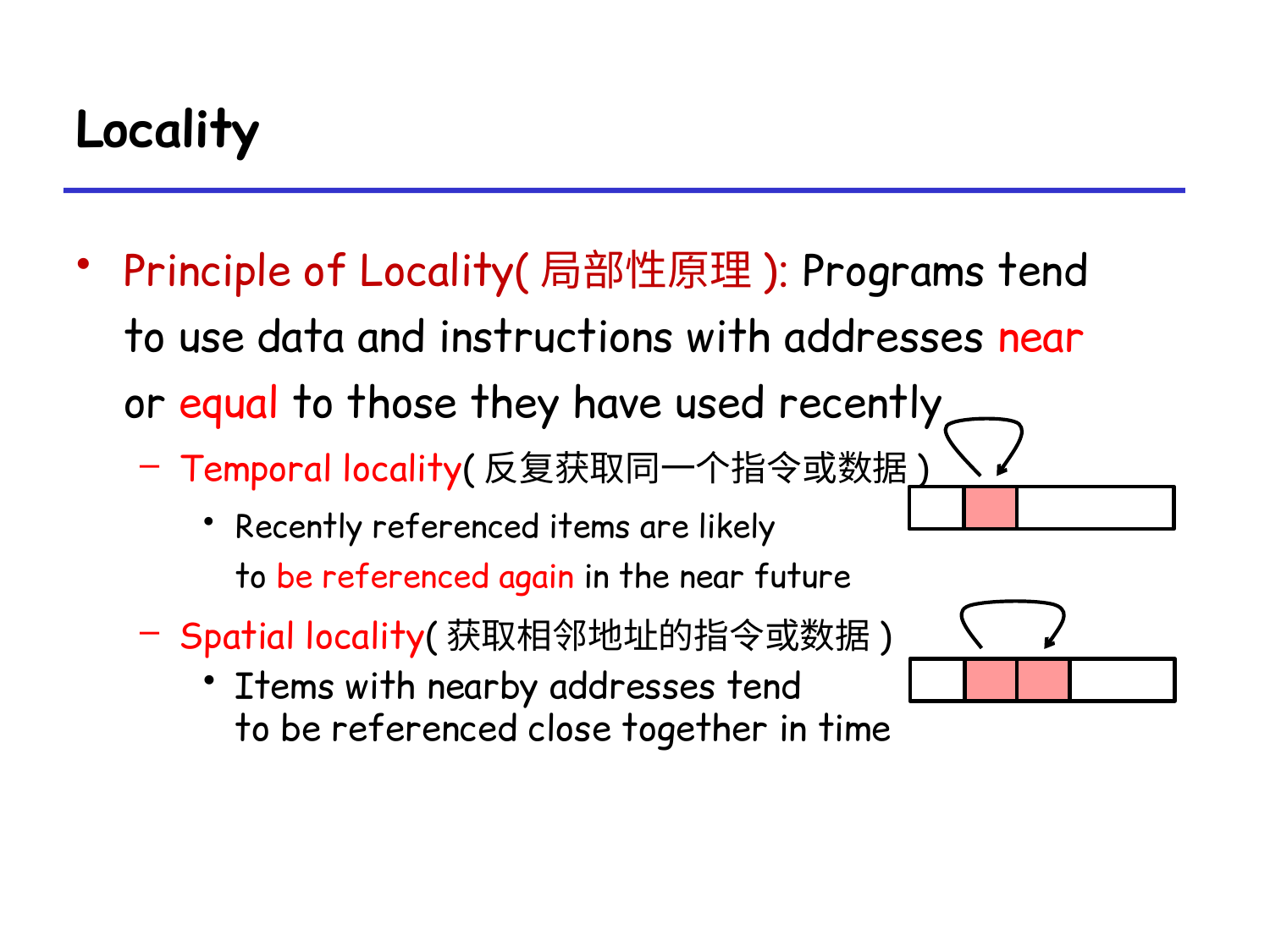

# Locality
Principle of Locality(局部性原理): Programs tend to use data and instructions with addresses near or equal to those they have used recently
Temporal locality(反复获取同一个指令或数据)
Recently referenced items are likely
to be referenced again in the near future
Spatial locality(获取相邻地址的指令或数据)
Items with nearby addresses tend
to be referenced close together in time

3